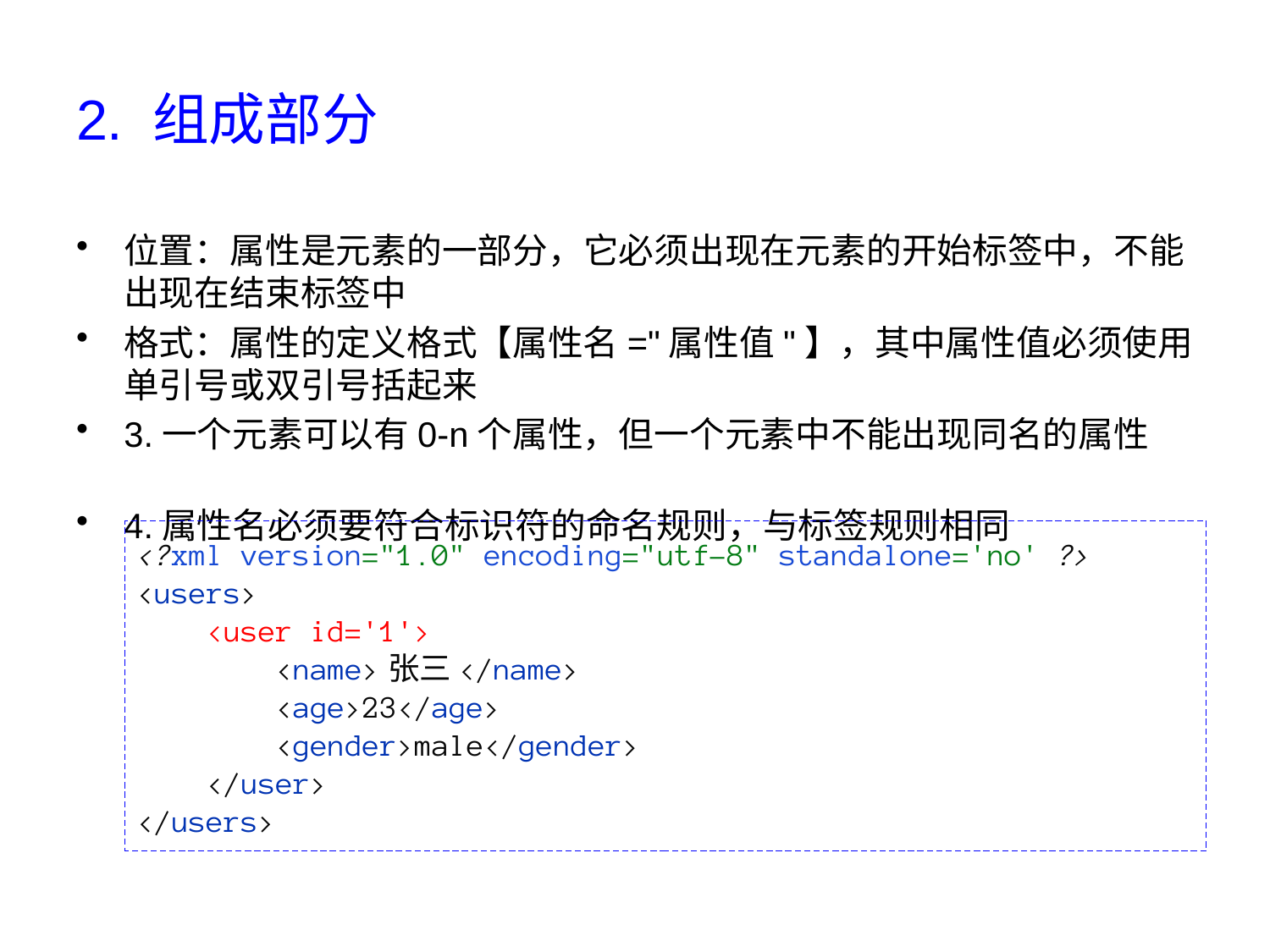

# 2. 组成部分
位置：属性是元素的一部分，它必须出现在元素的开始标签中，不能出现在结束标签中
格式：属性的定义格式【属性名="属性值"】，其中属性值必须使用单引号或双引号括起来
3.一个元素可以有0-n个属性，但一个元素中不能出现同名的属性
4.属性名必须要符合标识符的命名规则，与标签规则相同
<?xml version="1.0" encoding="utf-8" standalone='no' ?>
<users>
    <user id='1'>
        <name>张三</name>
        <age>23</age>
        <gender>male</gender>
    </user>
</users>